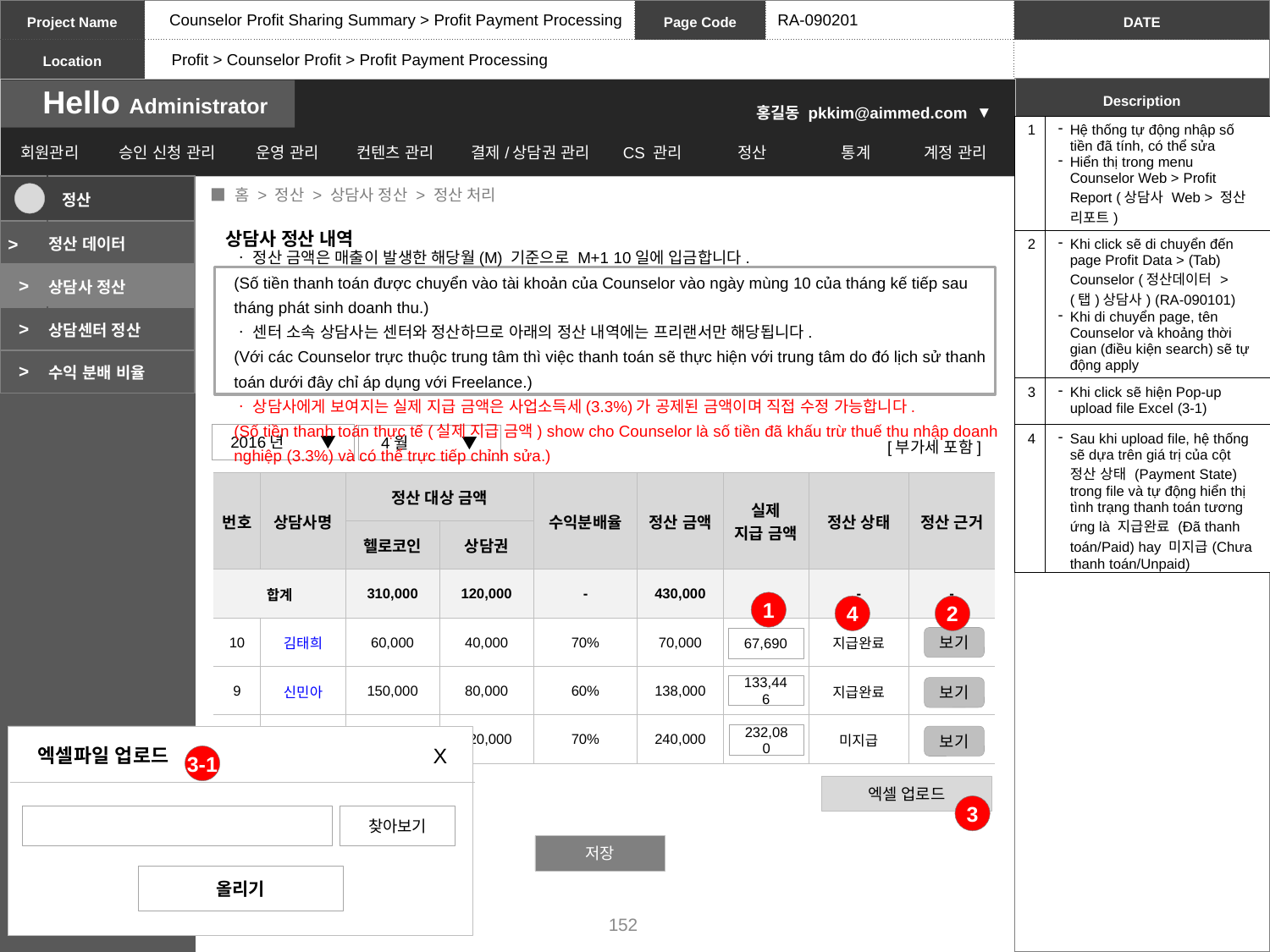

Counselor Profit Sharing Summary > Profit Payment Processing
RA-090201
Profit > Counselor Profit > Profit Payment Processing
| 1 | Hệ thống tự động nhập số tiền đã tính, có thể sửa Hiển thị trong menu Counselor Web > Profit Report (상담사 Web > 정산 리포트) |
| --- | --- |
| 2 | Khi click sẽ di chuyển đến page Profit Data > (Tab) Counselor (정산데이터 > (탭)상담사) (RA-090101) Khi di chuyển page, tên Counselor và khoảng thời gian (điều kiện search) sẽ tự động apply |
| 3 | Khi click sẽ hiện Pop-up upload file Excel (3-1) |
| 4 | Sau khi upload file, hệ thống sẽ dựa trên giá trị của cột 정산 상태 (Payment State) trong file và tự động hiển thị tình trạng thanh toán tương ứng là 지급완료 (Đã thanh toán/Paid) hay 미지급(Chưa thanh toán/Unpaid) |
   ■ 홈 > 정산 > 상담사 정산 > 정산 처리

|  | 정산 |
| --- | --- |
| > | 정산 데이터 |
| > | 상담사 정산 |
| > | 상담센터 정산 |
| > | 수익 분배 비율 |

상담사 정산 내역
ㆍ 정산 금액은 매출이 발생한 해당월(M) 기준으로 M+1 10일에 입금합니다.
(Số tiền thanh toán được chuyển vào tài khoản của Counselor vào ngày mùng 10 của tháng kế tiếp sau tháng phát sinh doanh thu.)
ㆍ 센터 소속 상담사는 센터와 정산하므로 아래의 정산 내역에는 프리랜서만 해당됩니다.
(Với các Counselor trực thuộc trung tâm thì việc thanh toán sẽ thực hiện với trung tâm do đó lịch sử thanh toán dưới đây chỉ áp dụng với Freelance.)
ㆍ 상담사에게 보여지는 실제 지급 금액은 사업소득세(3.3%)가 공제된 금액이며 직접 수정 가능합니다.
(Số tiền thanh toán thực tế (실제 지급 금액) show cho Counselor là số tiền đã khấu trừ thuế thu nhập doanh nghiệp (3.3%) và có thể trực tiếp chỉnh sửa.)

2016년        ▼
2016년        ▼
4월            ▼
4월            ▼
[부가세 포함]
| 번호 | 상담사명 | 정산 대상 금액 |  | 수익분배율 | 정산 금액 | 실제 지급 금액 | 정산 상태 | 정산 근거 |
| --- | --- | --- | --- | --- | --- | --- | --- | --- |
|  |  | 헬로코인 | 상담권 |  |  |  |  |  |
| 합계 |  | 310,000 | 120,000 | - | 430,000 | - | - | - |
| 10 | 김태희 | 60,000 | 40,000 | 70% | 70,000 |  | 지급완료 |  |
| 9 | 신민아 | 150,000 | 80,000 | 60% | 138,000 |  | 지급완료 |  |
| 8 | 장동건 | 200,000 | 120,000 | 70% | 240,000 |  | 미지급 |  |
1
4
2
보기
67,690
133,446
보기
232,080

X
엑셀파일 업로드

찾아보기
올리기
보기
3-1
엑셀 업로드
3
저장
152